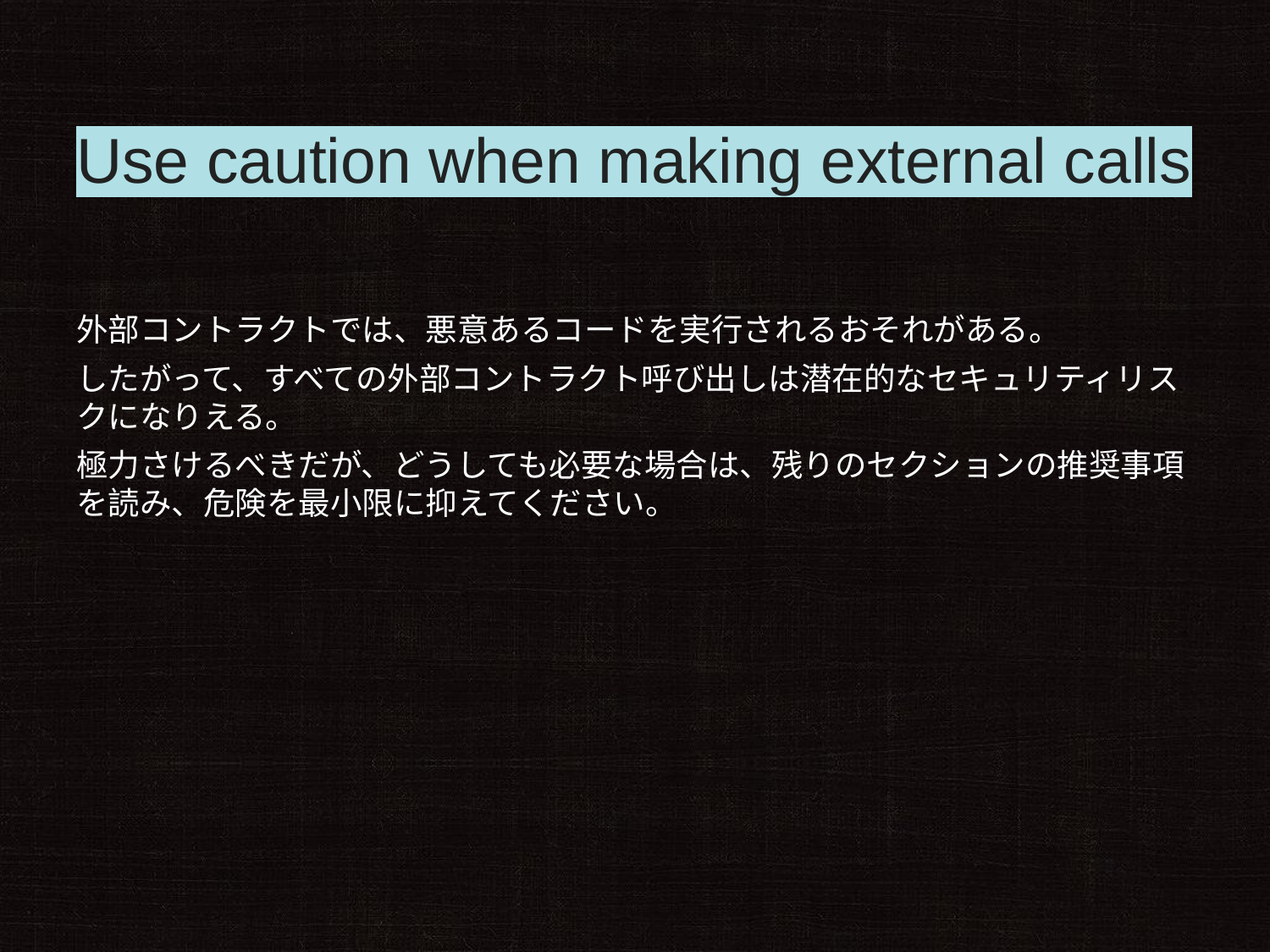

# Use caution when making external calls
外部コントラクトでは、悪意あるコードを実行されるおそれがある。
したがって、すべての外部コントラクト呼び出しは潜在的なセキュリティリスクになりえる。
極力さけるべきだが、どうしても必要な場合は、残りのセクションの推奨事項を読み、危険を最小限に抑えてください。